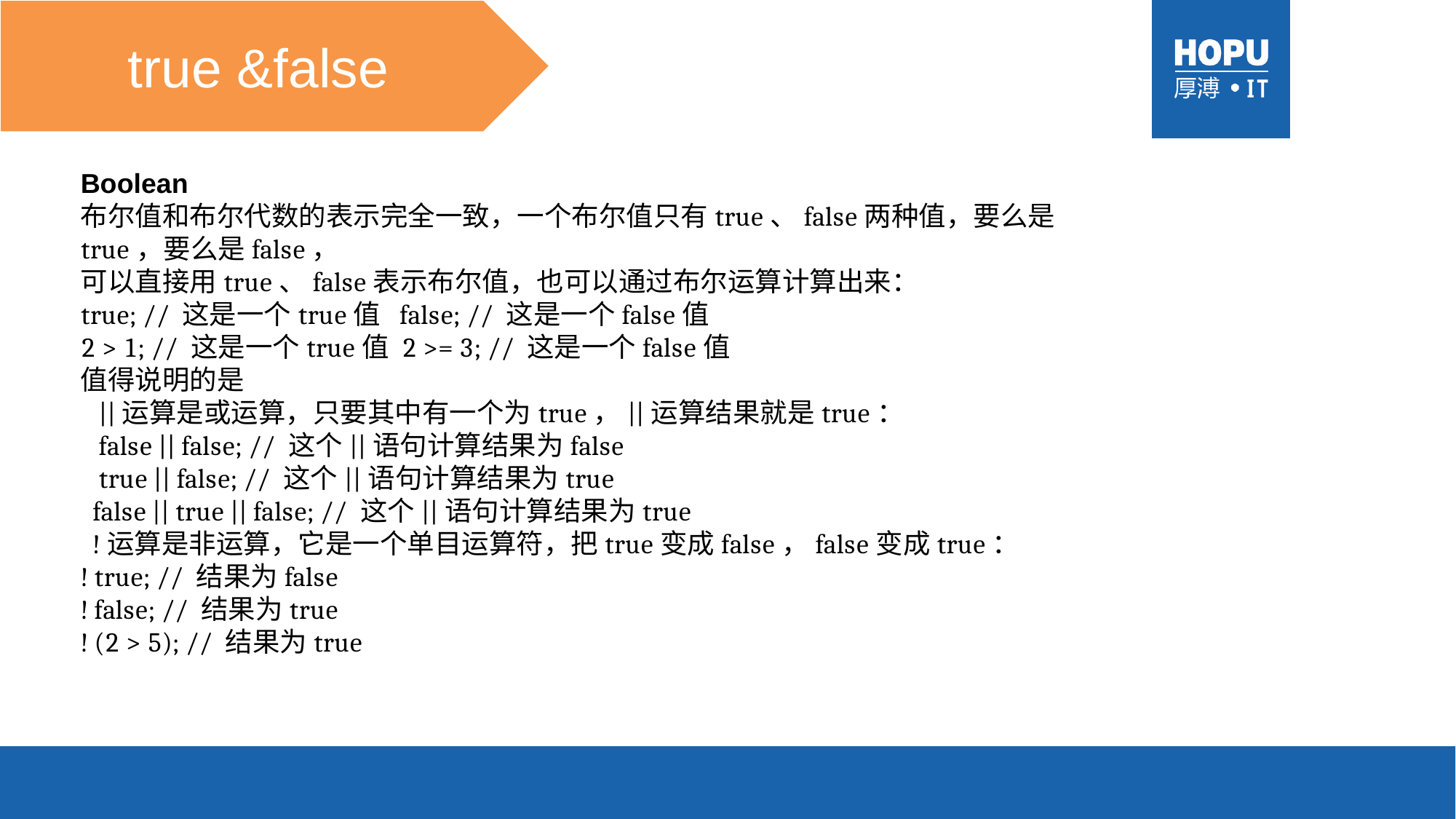

true &false
Boolean
布尔值和布尔代数的表示完全一致，一个布尔值只有true、false两种值，要么是true，要么是false，
可以直接用true、false表示布尔值，也可以通过布尔运算计算出来：
true; // 这是一个true值  false; // 这是一个false值
2 > 1; // 这是一个true值 2 >= 3; // 这是一个false值
值得说明的是
   ||运算是或运算，只要其中有一个为true，||运算结果就是true：
   false || false; // 这个||语句计算结果为false
   true || false; // 这个||语句计算结果为true
  false || true || false; // 这个||语句计算结果为true
  !运算是非运算，它是一个单目运算符，把true变成false，false变成true：
! true; // 结果为false
! false; // 结果为true
! (2 > 5); // 结果为true